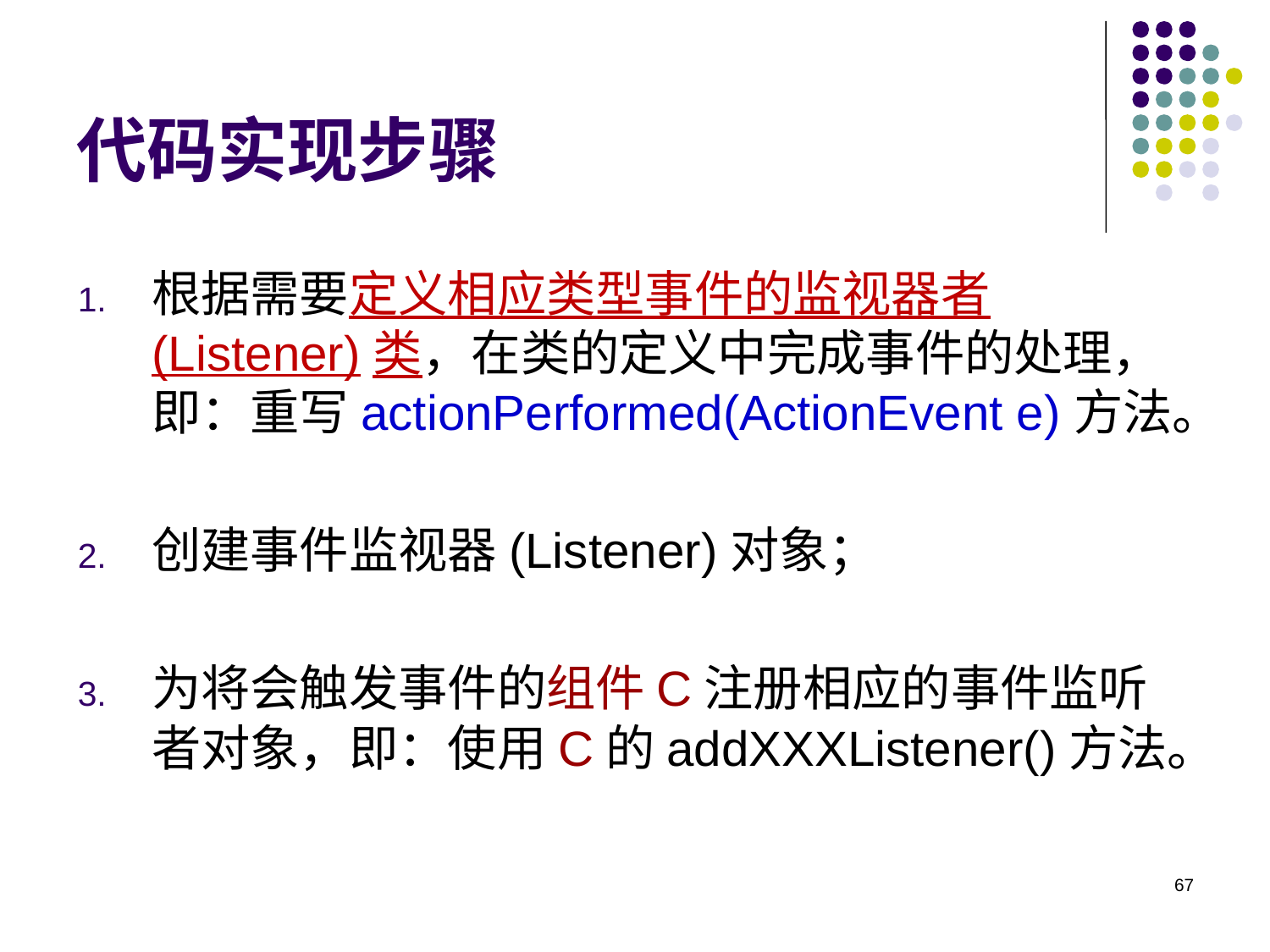

# 代码实现步骤
根据需要定义相应类型事件的监视器者(Listener)类，在类的定义中完成事件的处理，即：重写actionPerformed(ActionEvent e)方法。

创建事件监视器(Listener)对象；

为将会触发事件的组件C注册相应的事件监听者对象，即：使用C的addXXXListener()方法。

67